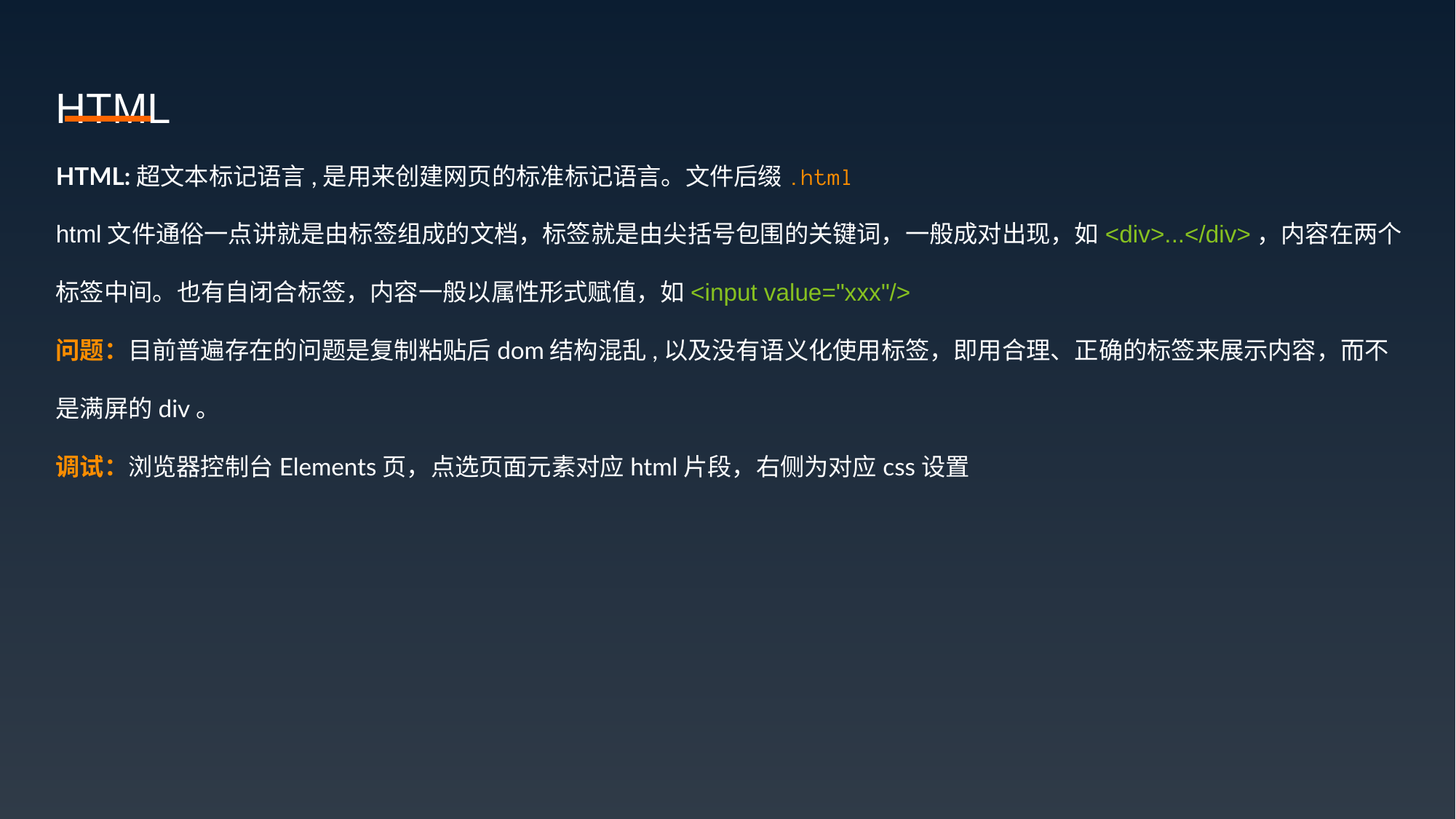

HTML
HTML:超文本标记语言,是用来创建网页的标准标记语言。文件后缀.html
html文件通俗一点讲就是由标签组成的文档，标签就是由尖括号包围的关键词，一般成对出现，如<div>...</div>，内容在两个标签中间。也有自闭合标签，内容一般以属性形式赋值，如<input value="xxx"/>
问题：目前普遍存在的问题是复制粘贴后dom结构混乱,以及没有语义化使用标签，即用合理、正确的标签来展示内容，而不是满屏的div。
调试：浏览器控制台Elements页，点选页面元素对应html片段，右侧为对应css设置